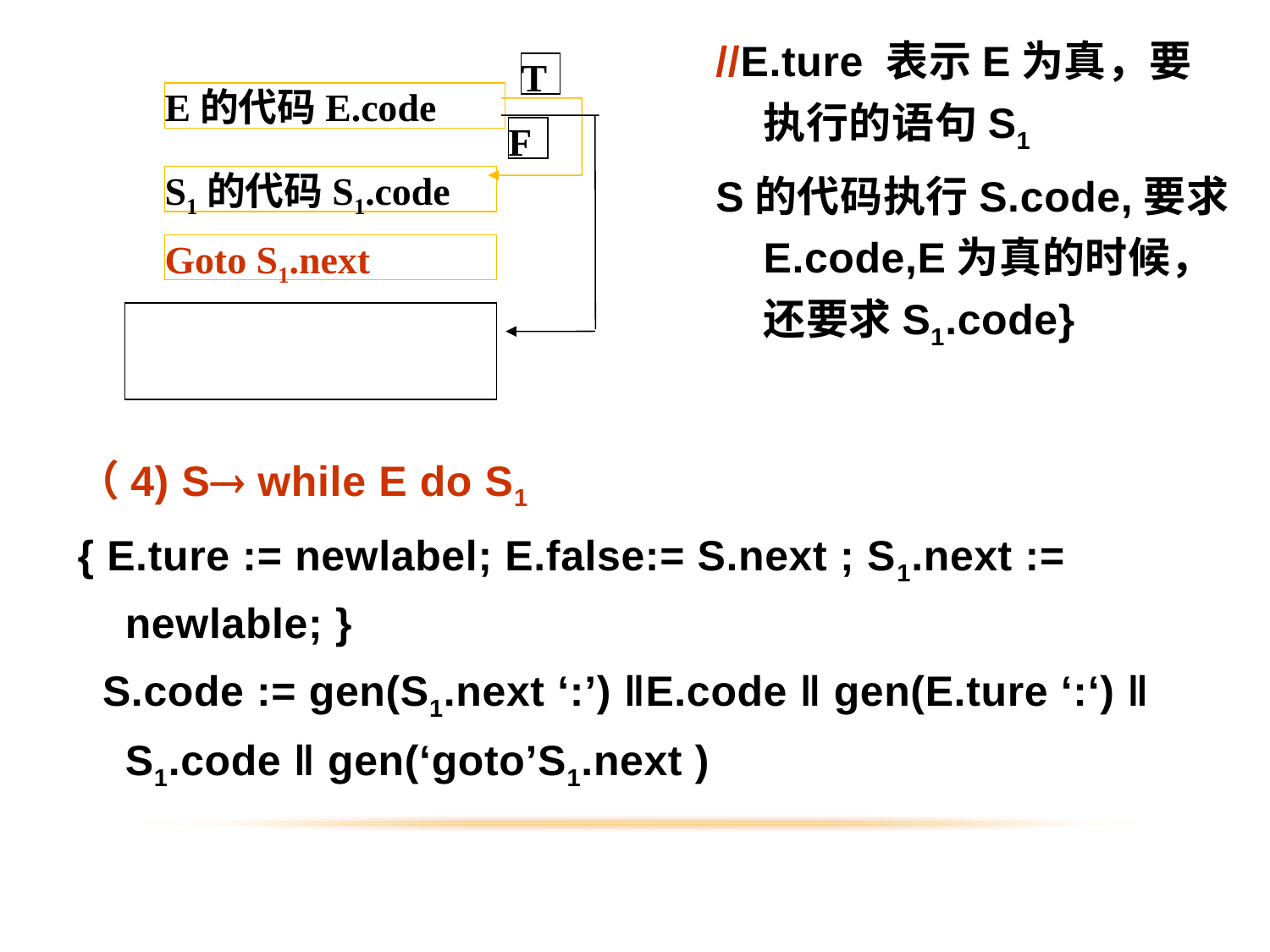

//E.ture 表示E为真，要执行的语句S1
S的代码执行S.code,要求E.code,E为真的时候，还要求S1.code}
T
E的代码E.code

F
S1的代码S1.code

Goto S1.next

（4) S→ while E do S1
{ E.ture := newlabel; E.false:= S.next ; S1.next := newlable; }
  S.code := gen(S1.next ‘:’) ‖E.code ‖ gen(E.ture ‘:‘) ‖ S1.code ‖ gen(‘goto’S1.next )